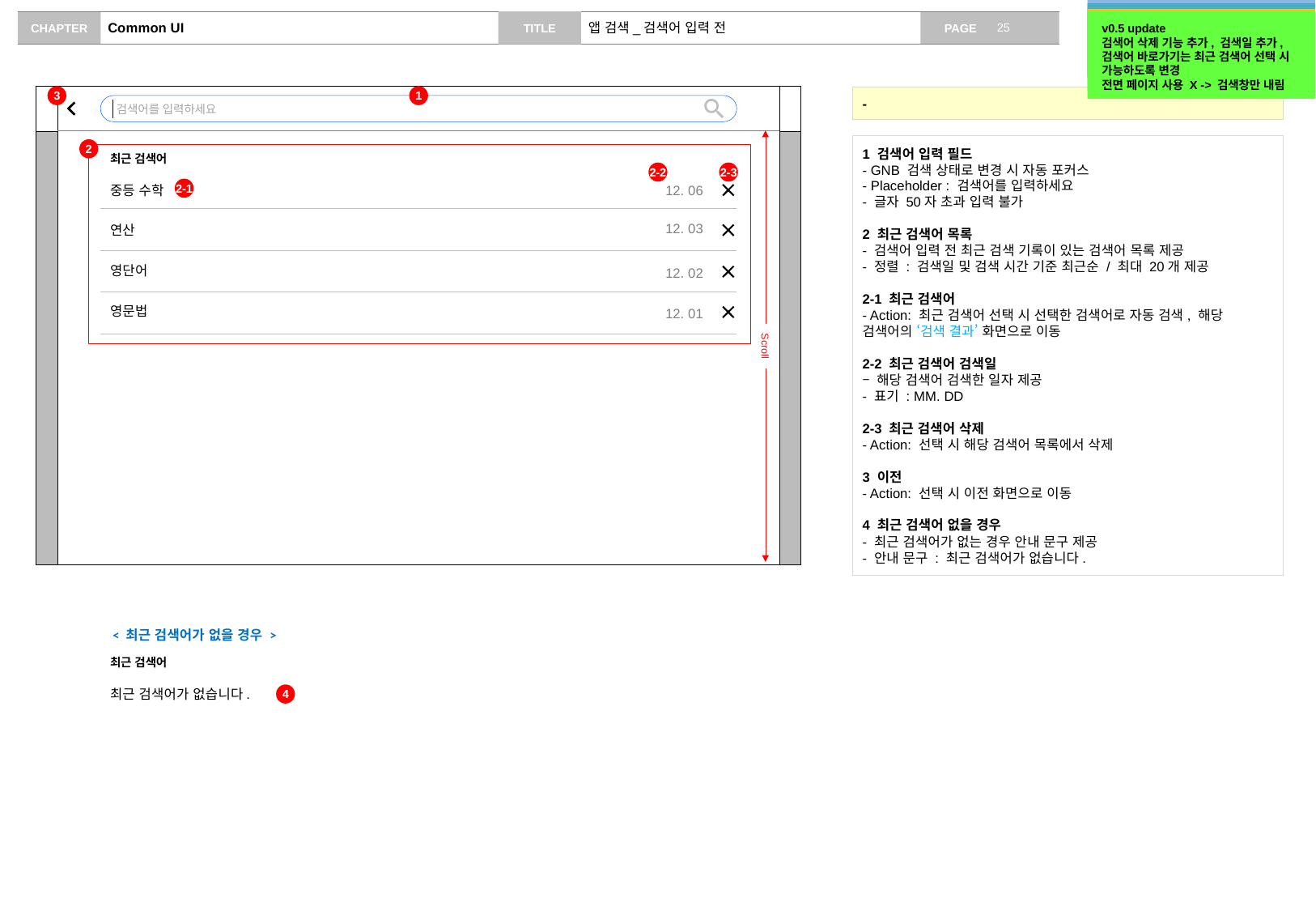

v0.2 update
검색 시 별도 화면으로 제공
v0.3 update
최대 기입 가능 글자수 추가
v0.4 update
최근 검색어 없는 경우 추가
v0.5 update
검색어 삭제 기능 추가, 검색일 추가, 검색어 바로가기는 최근 검색어 선택 시 가능하도록 변경
전면 페이지 사용 X -> 검색창만 내림
# Common UI
앱 검색_검색어 입력 전

3
1

-
검색어를 입력하세요

컨텐츠 영역
각 메뉴 화면 정의에 따름
1 검색어 입력 필드
- GNB 검색 상태로 변경 시 자동 포커스
- Placeholder : 검색어를 입력하세요
- 글자 50자 초과 입력 불가

2 최근 검색어 목록
- 검색어 입력 전 최근 검색 기록이 있는 검색어 목록 제공
- 정렬 : 검색일 및 검색 시간 기준 최근순 / 최대 20개 제공

2-1 최근 검색어
- Action: 최근 검색어 선택 시 선택한 검색어로 자동 검색, 해당 검색어의 ‘검색 결과’ 화면으로 이동

2-2 최근 검색어 검색일
– 해당 검색어 검색한 일자 제공
- 표기 : MM. DD

2-3 최근 검색어 삭제
- Action: 선택 시 해당 검색어 목록에서 삭제

3 이전
- Action: 선택 시 이전 화면으로 이동

4 최근 검색어 없을 경우
- 최근 검색어가 없는 경우 안내 문구 제공
- 안내 문구 : 최근 검색어가 없습니다.
2

최근 검색어
2-2
2-3
2-1
중등 수학

연산

영단어

영문법
12. 06

12. 03

12. 02

12. 01

Scroll
< 최근 검색어가 없을 경우 >
최근 검색어
4
최근 검색어가 없습니다.